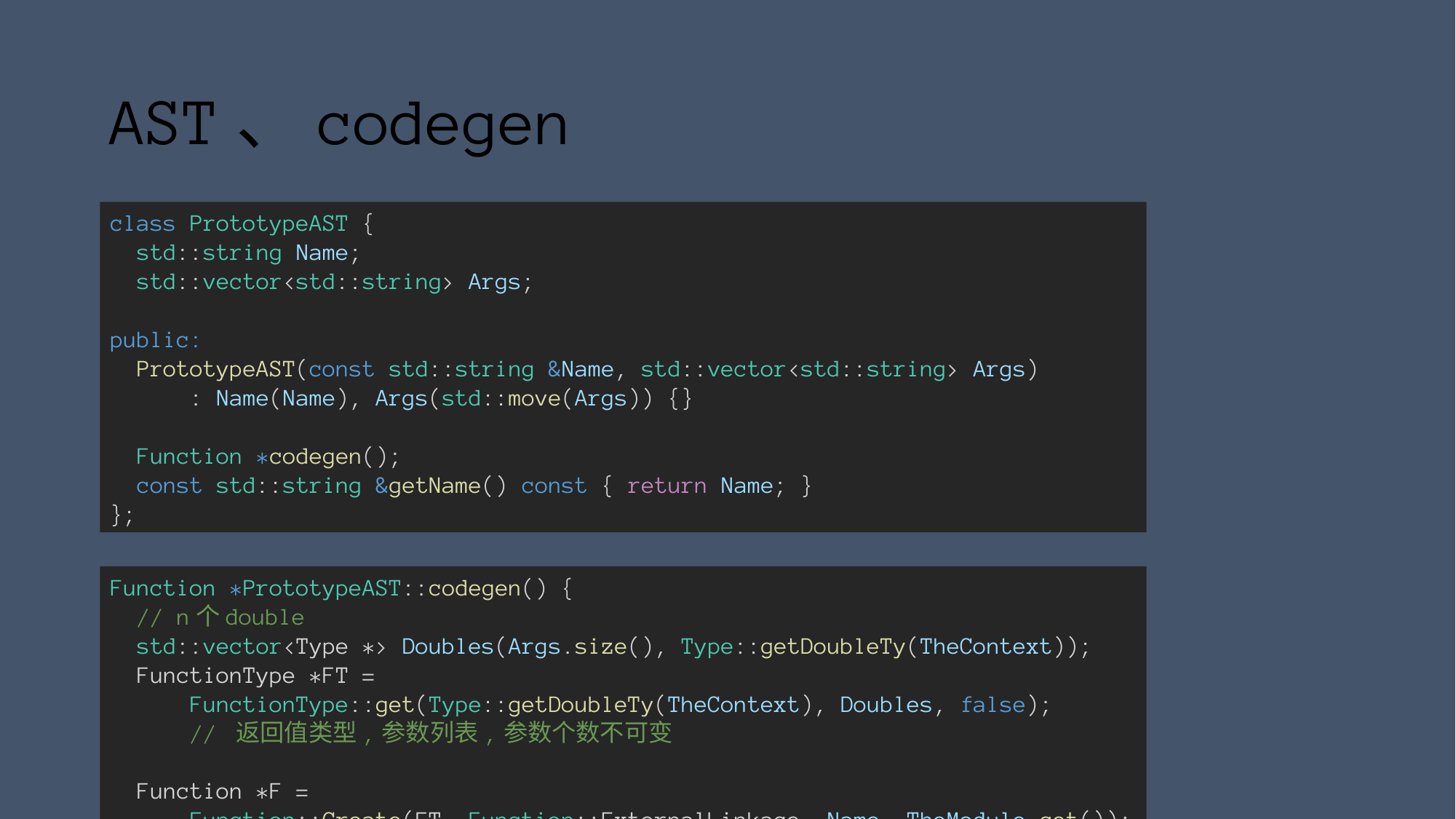

# AST、codegen
class PrototypeAST {
  std::string Name;
  std::vector<std::string> Args;
public:
  PrototypeAST(const std::string &Name, std::vector<std::string> Args)
      : Name(Name), Args(std::move(Args)) {}
  Function *codegen();
  const std::string &getName() const { return Name; }
};
Function *PrototypeAST::codegen() {
  // n个double
  std::vector<Type *> Doubles(Args.size(), Type::getDoubleTy(TheContext));
  FunctionType *FT =
      FunctionType::get(Type::getDoubleTy(TheContext), Doubles, false);
      // 返回值类型,参数列表,参数个数不可变
  Function *F =
      Function::Create(FT, Function::ExternalLinkage, Name, TheModule.get());
      // 函数信息, 链接方式, 函数名, 注册在TheModule的符号表
  // Set names for all arguments.
  unsigned Idx = 0;
  for (auto &Arg : F->args())
    Arg.setName(Args[Idx++]);
  // 给函数F赋以对应的参数名称
  return F;
}